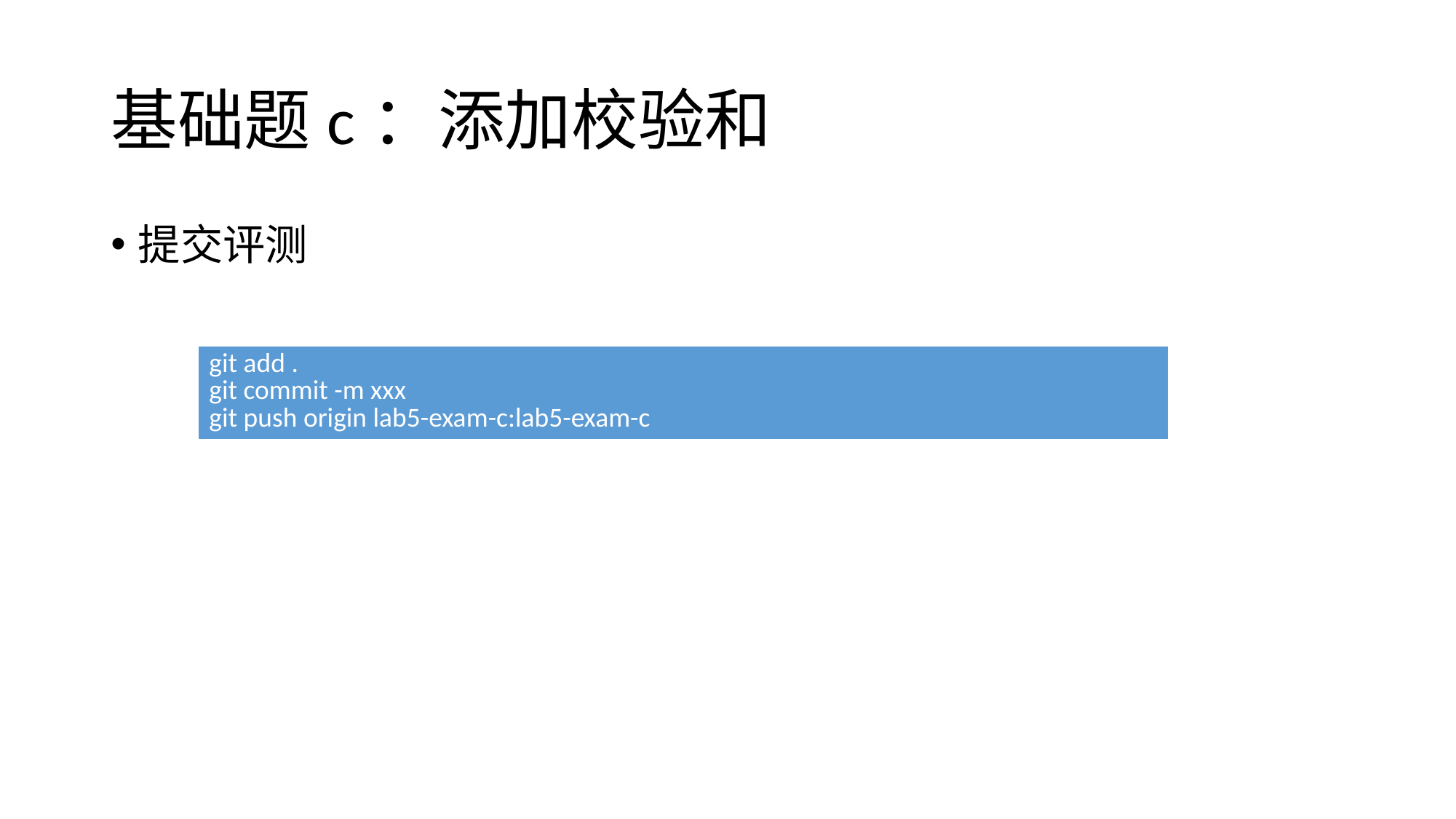

# 基础题c：添加校验和
提交评测

| git add . git commit -m xxx git push origin lab5-exam-c:lab5-exam-c |
| --- |